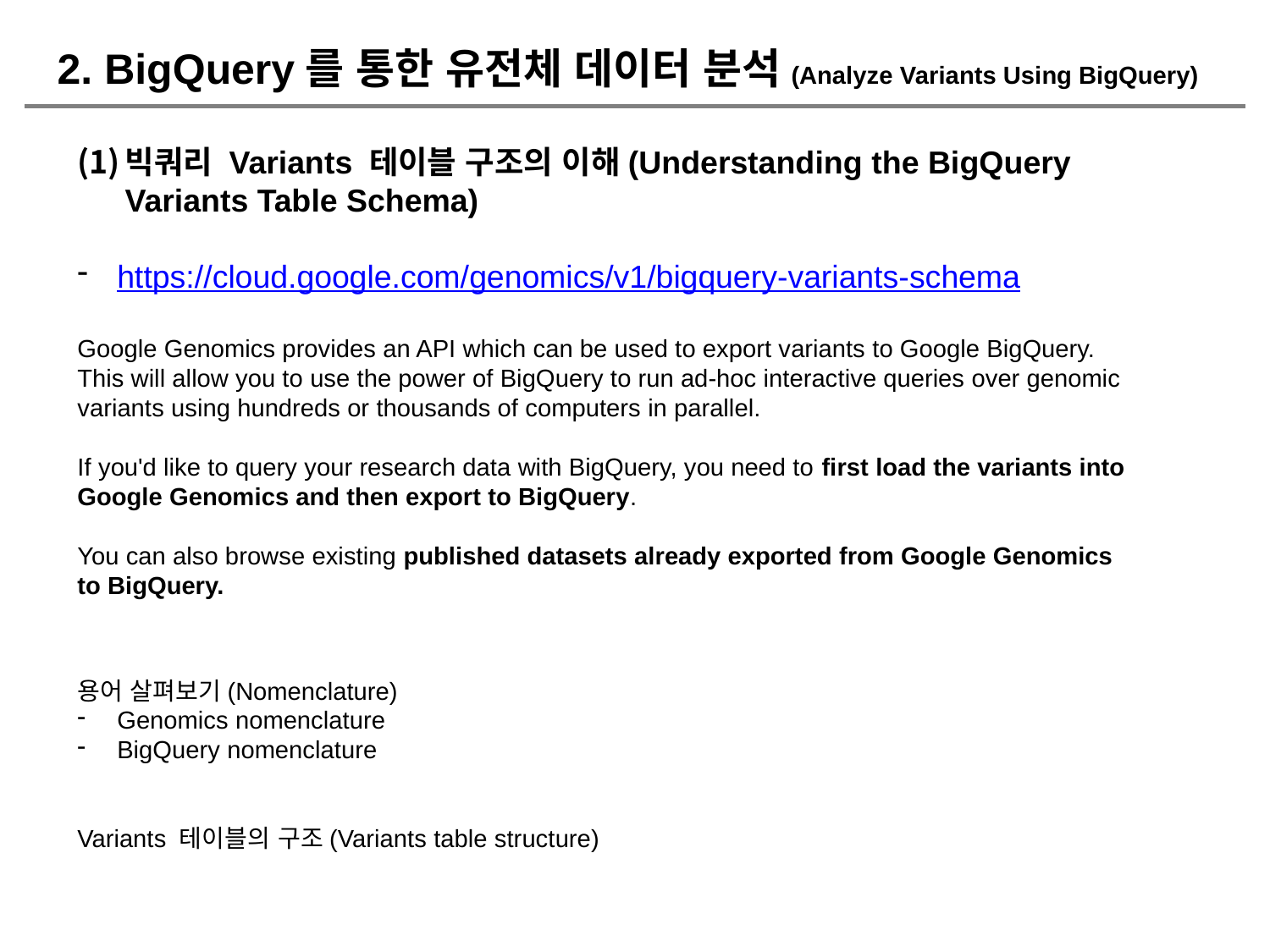

2. BigQuery를 통한 유전체 데이터 분석(Analyze Variants Using BigQuery)
빅쿼리 Variants 테이블 구조의 이해(Understanding the BigQuery Variants Table Schema)

https://cloud.google.com/genomics/v1/bigquery-variants-schema

Google Genomics provides an API which can be used to export variants to Google BigQuery. This will allow you to use the power of BigQuery to run ad-hoc interactive queries over genomic variants using hundreds or thousands of computers in parallel.

If you'd like to query your research data with BigQuery, you need to first load the variants into Google Genomics and then export to BigQuery.

You can also browse existing published datasets already exported from Google Genomics to BigQuery.

용어 살펴보기(Nomenclature)
Genomics nomenclature
BigQuery nomenclature

Variants 테이블의 구조(Variants table structure)